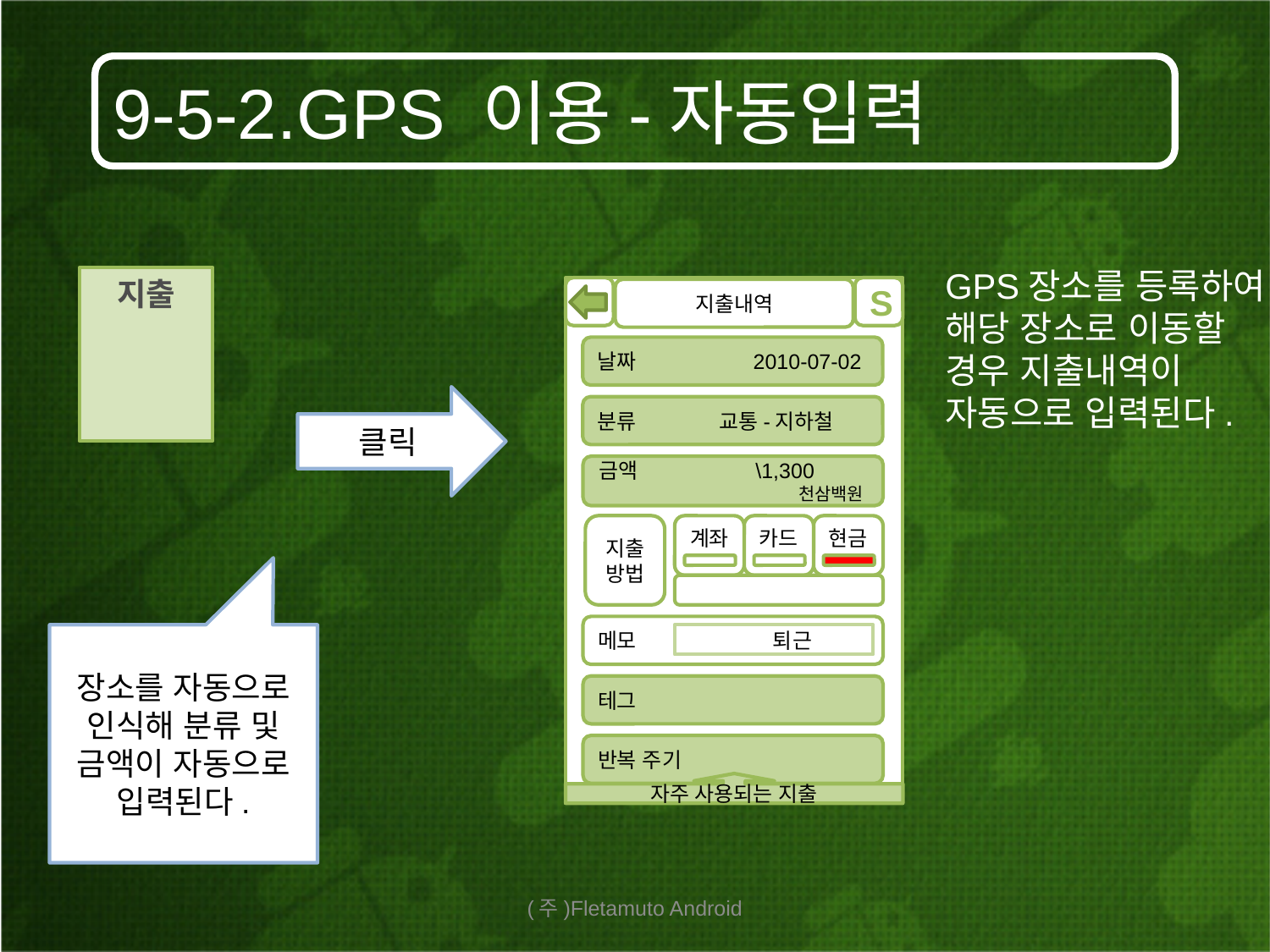

9-5-2.GPS 이용-자동입력
GPS장소를 등록하여 해당 장소로 이동할 경우 지출내역이 자동으로 입력된다.
지출

S
지출내역
날짜	    2010-07-02
클릭
분류              교통-지하철
금액                   \1,300              천삼백원
지출방법
계좌

카드

현금

메모                       퇴근
장소를 자동으로 인식해 분류 및 금액이 자동으로 입력된다.

8
테그
반복 주기
자주 사용되는 지출
(주)Fletamuto Android